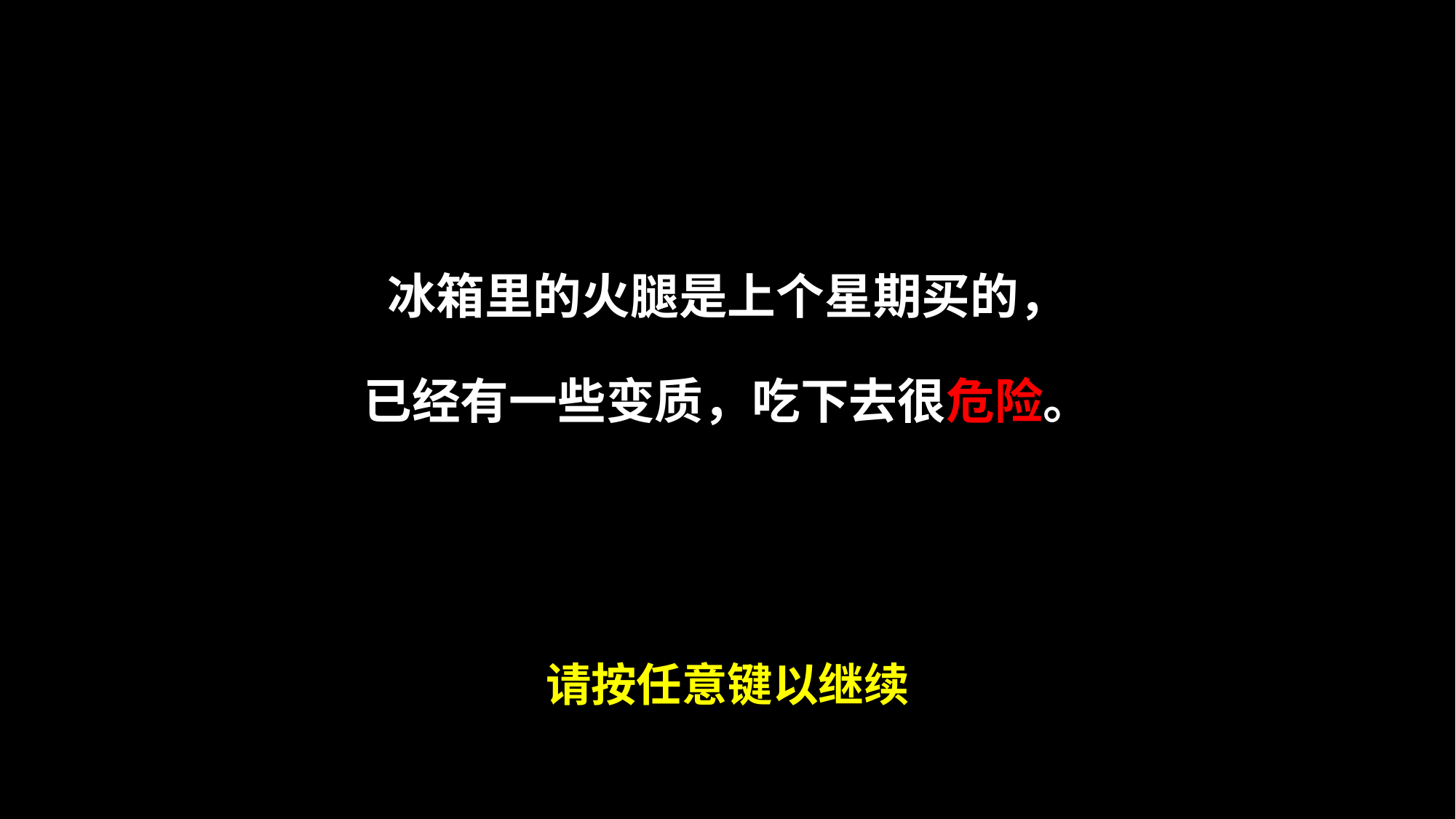

# 冰箱里的火腿是上个星期买的， 已经有一些变质，吃下去很危险。
请按任意键以继续